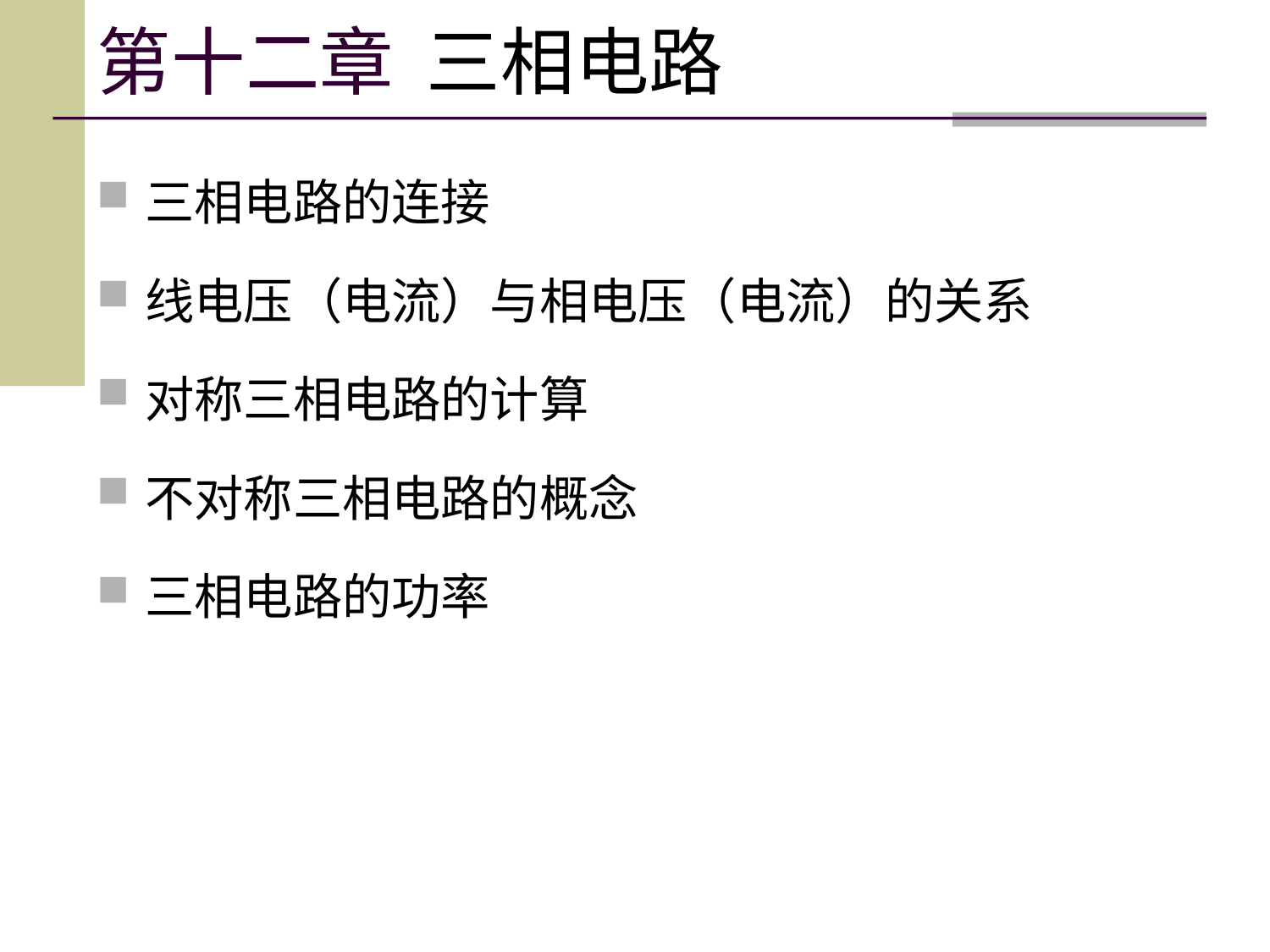

# 第十二章  三相电路
三相电路的连接
线电压（电流）与相电压（电流）的关系
对称三相电路的计算
不对称三相电路的概念
三相电路的功率